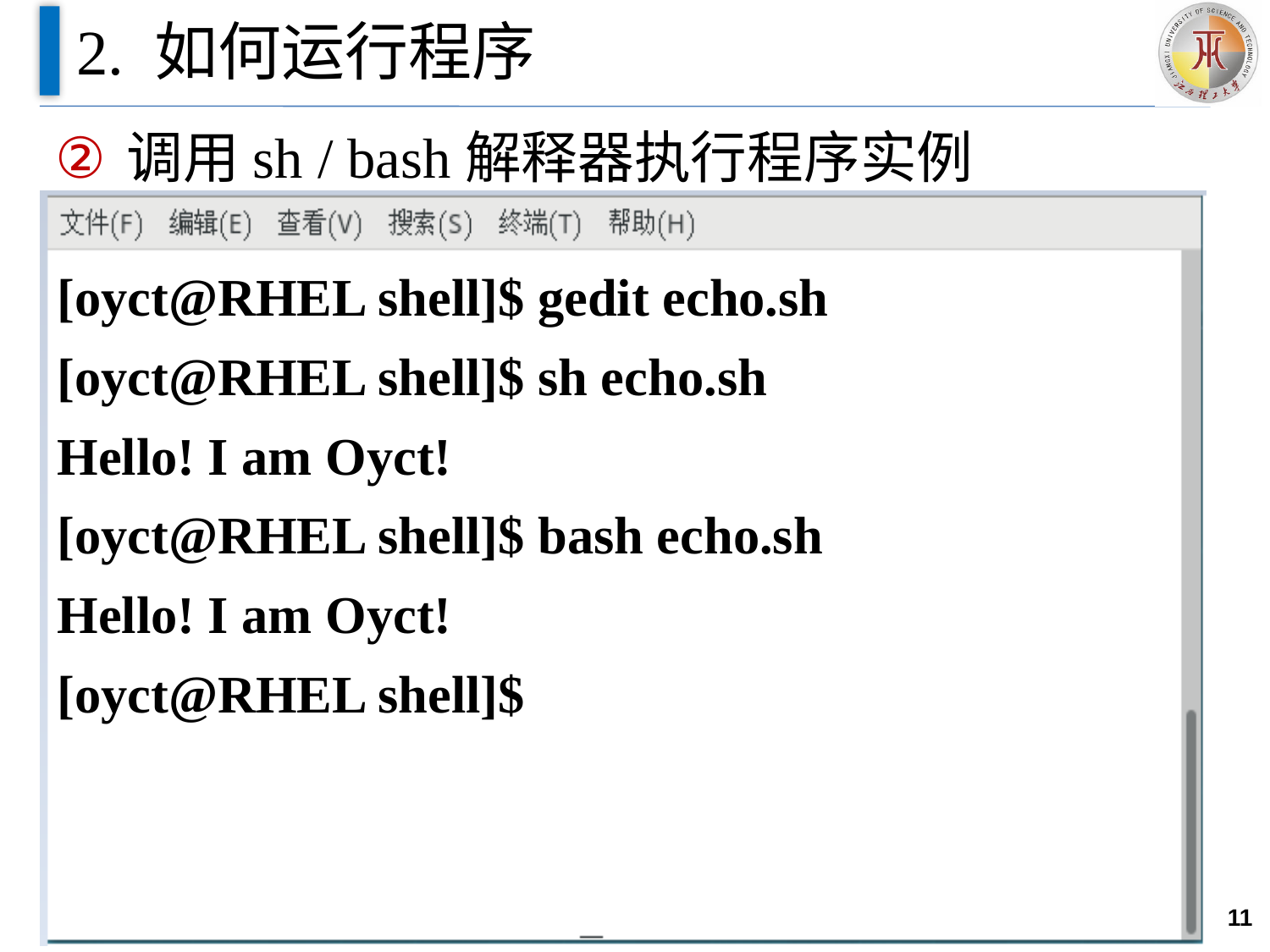

# 2. 如何运行程序
调用sh / bash解释器执行程序实例
[oyct@RHEL shell]$ gedit echo.sh
[oyct@RHEL shell]$ sh echo.sh
Hello! I am Oyct!
[oyct@RHEL shell]$ bash echo.sh
Hello! I am Oyct!
[oyct@RHEL shell]$

11